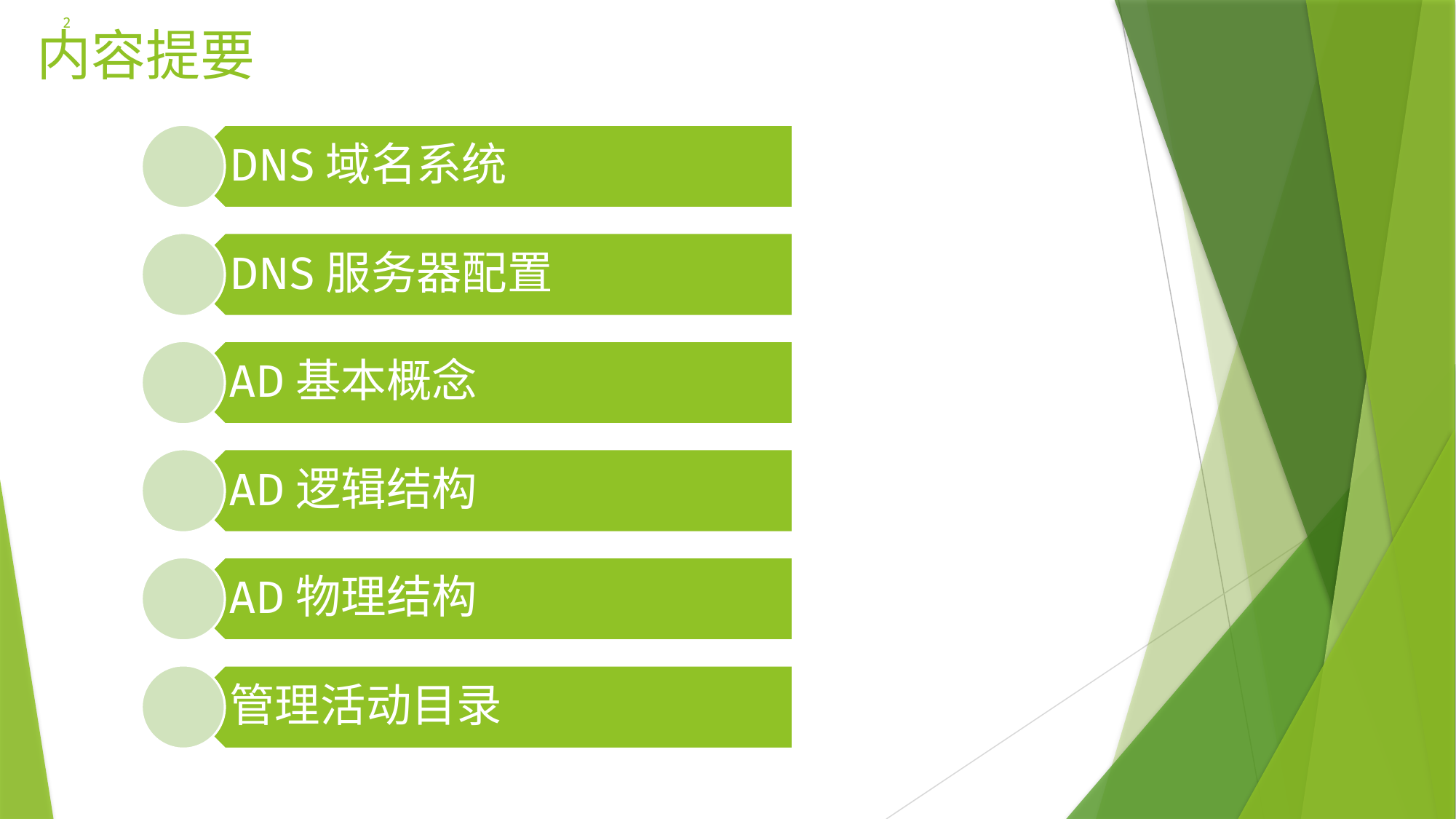

2
# 内容提要
DNS域名系统
DNS服务器配置
AD基本概念
AD逻辑结构
AD物理结构
管理活动目录